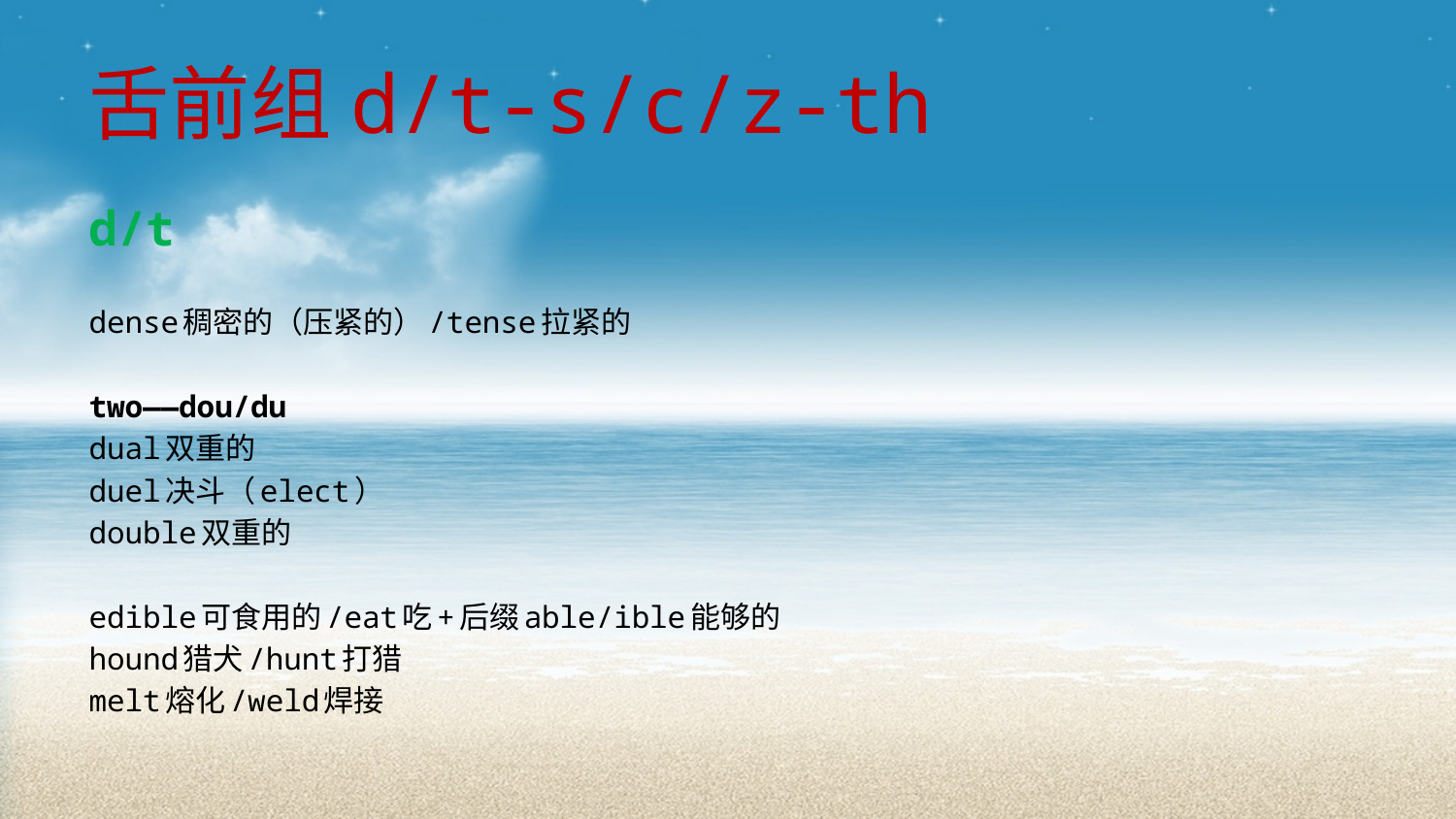

# 舌前组d/t-s/c/z-th
d/t

dense稠密的（压紧的）/tense拉紧的

two——dou/du
dual双重的
duel决斗（elect）
double双重的

edible可食用的/eat吃+后缀able/ible能够的
hound猎犬/hunt打猎
melt熔化/weld焊接